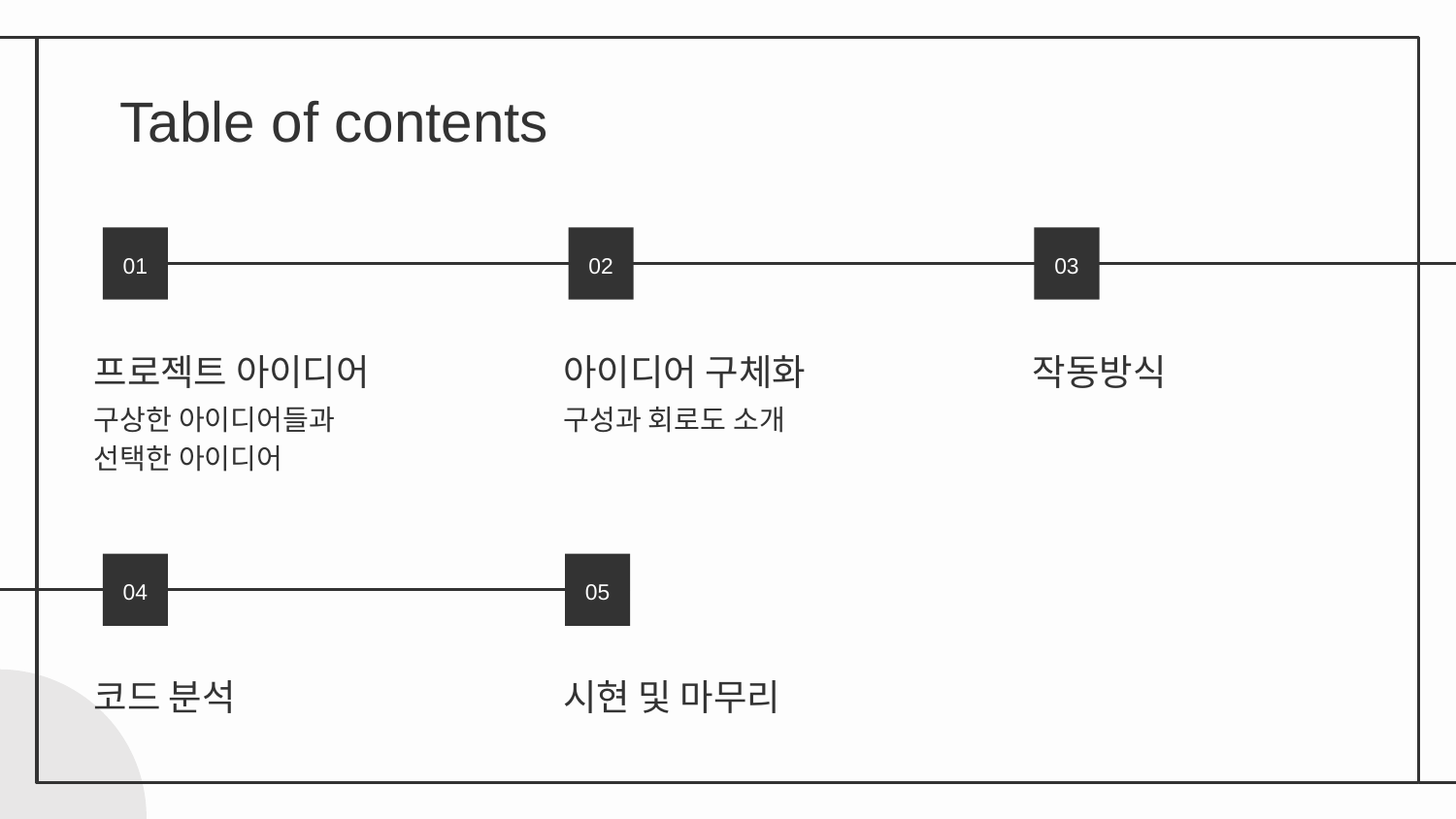

# Table of contents
01
02
03
프로젝트 아이디어
아이디어 구체화
작동방식
구상한 아이디어들과
선택한 아이디어
구성과 회로도 소개
04
05
코드 분석
시현 및 마무리